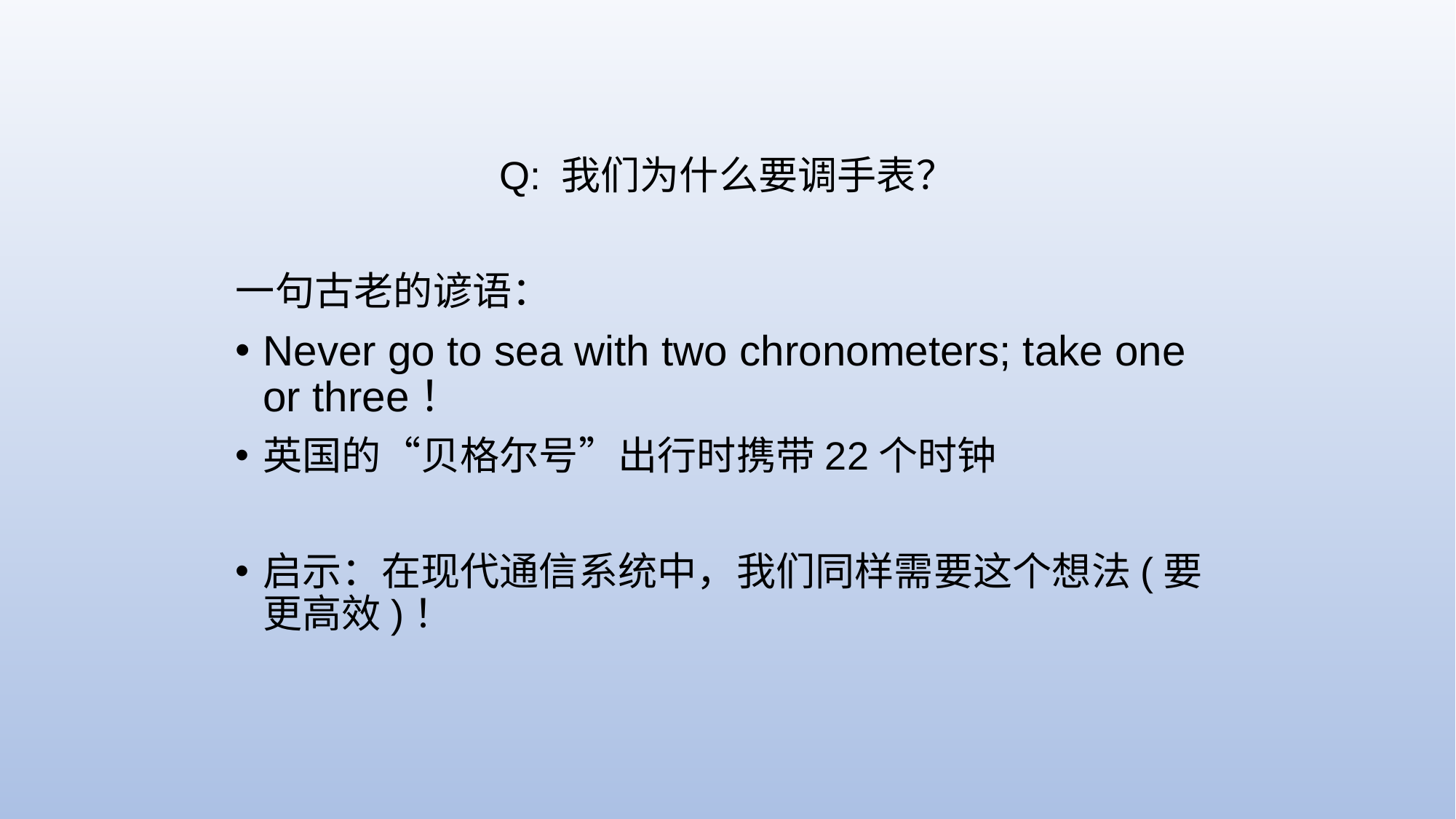

Q: 我们为什么要调手表？

一句古老的谚语：
Never go to sea with two chronometers; take one or three！
英国的“贝格尔号”出行时携带22个时钟

启示：在现代通信系统中，我们同样需要这个想法(要更高效)！